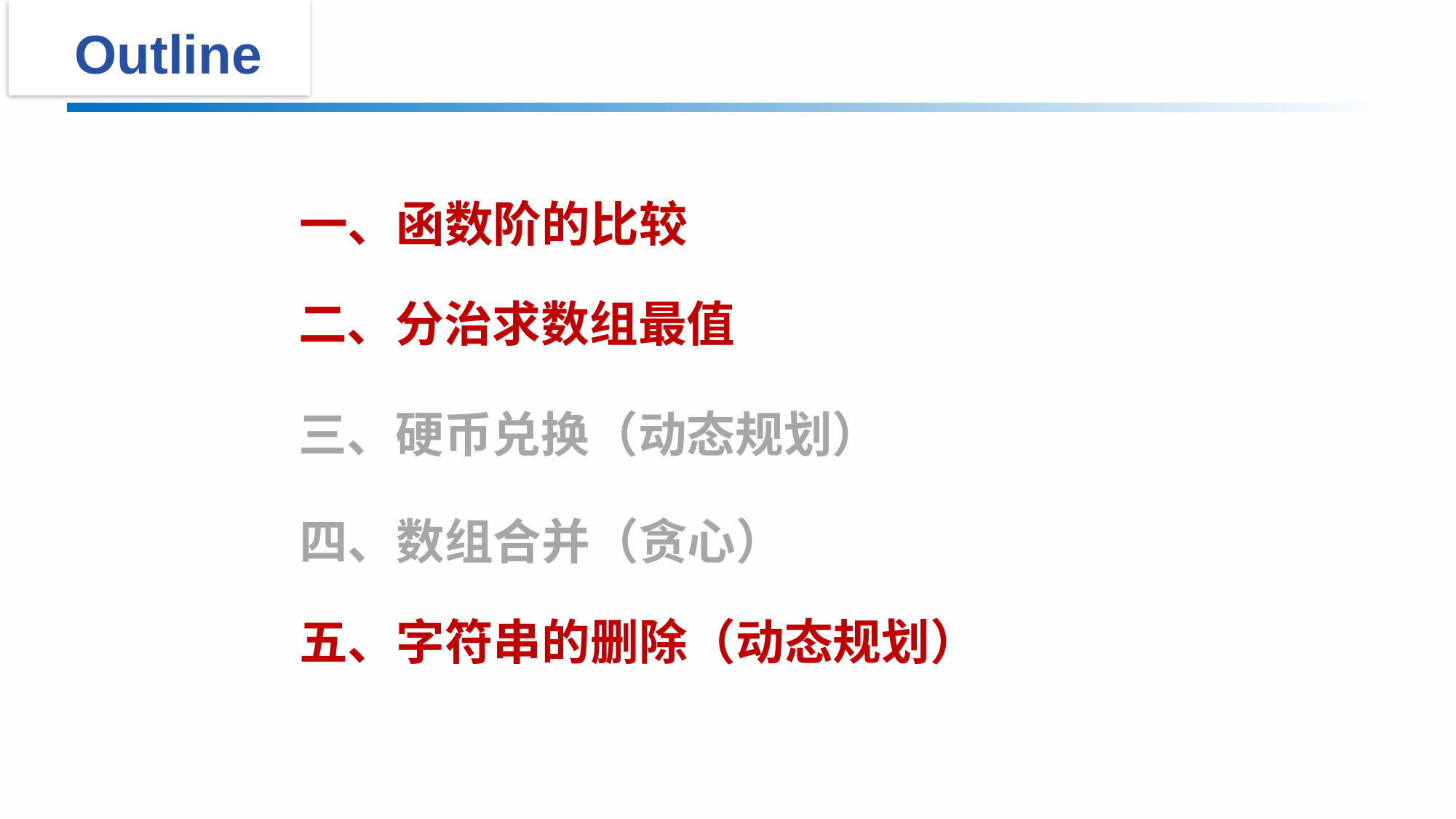

Outline
一、函数阶的比较
二、分治求数组最值
三、硬币兑换（动态规划）

四、数组合并（贪心）
五、字符串的删除（动态规划）